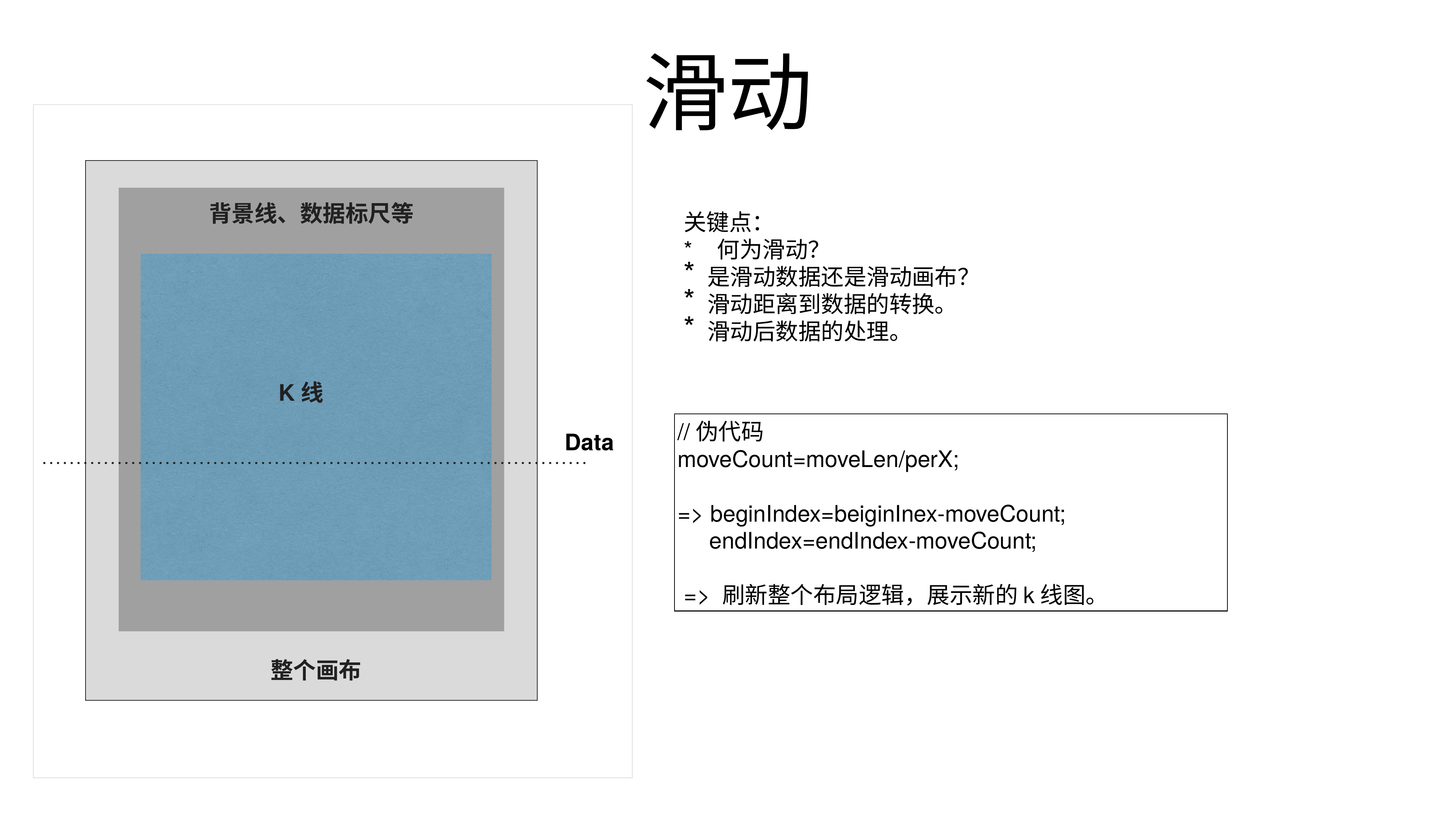

# 滑动

关键点：
*   何为滑动？
是滑动数据还是滑动画布？
滑动距离到数据的转换。
滑动后数据的处理。

背景线、数据标尺等

K线
//伪代码
moveCount=moveLen/perX;

=> beginIndex=beiginInex-moveCount;
     endIndex=endIndex-moveCount;

 => 刷新整个布局逻辑，展示新的k线图。
Data

整个画布
15